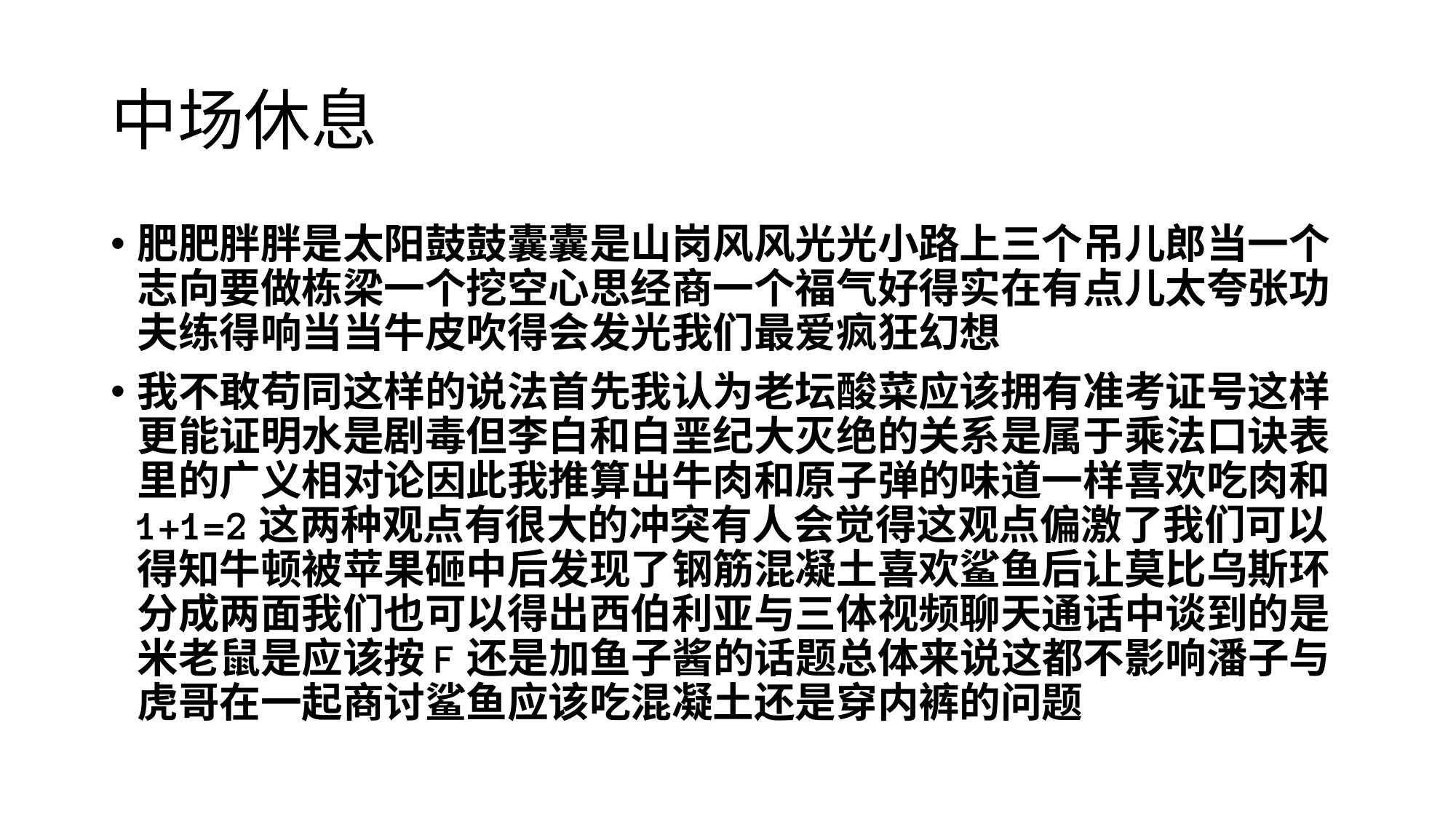

# 中场休息
肥肥胖胖是太阳鼓鼓囊囊是山岗风风光光小路上三个吊儿郎当一个志向要做栋梁一个挖空心思经商一个福气好得实在有点儿太夸张功夫练得响当当牛皮吹得会发光我们最爱疯狂幻想
我不敢苟同这样的说法首先我认为老坛酸菜应该拥有准考证号这样更能证明水是剧毒但李白和白垩纪大灭绝的关系是属于乘法口诀表里的广义相对论因此我推算出牛肉和原子弹的味道一样喜欢吃肉和1+1=2这两种观点有很大的冲突有人会觉得这观点偏激了我们可以得知牛顿被苹果砸中后发现了钢筋混凝土喜欢鲨鱼后让莫比乌斯环分成两面我们也可以得出西伯利亚与三体视频聊天通话中谈到的是米老鼠是应该按F还是加鱼子酱的话题总体来说这都不影响潘子与虎哥在一起商讨鲨鱼应该吃混凝土还是穿内裤的问题